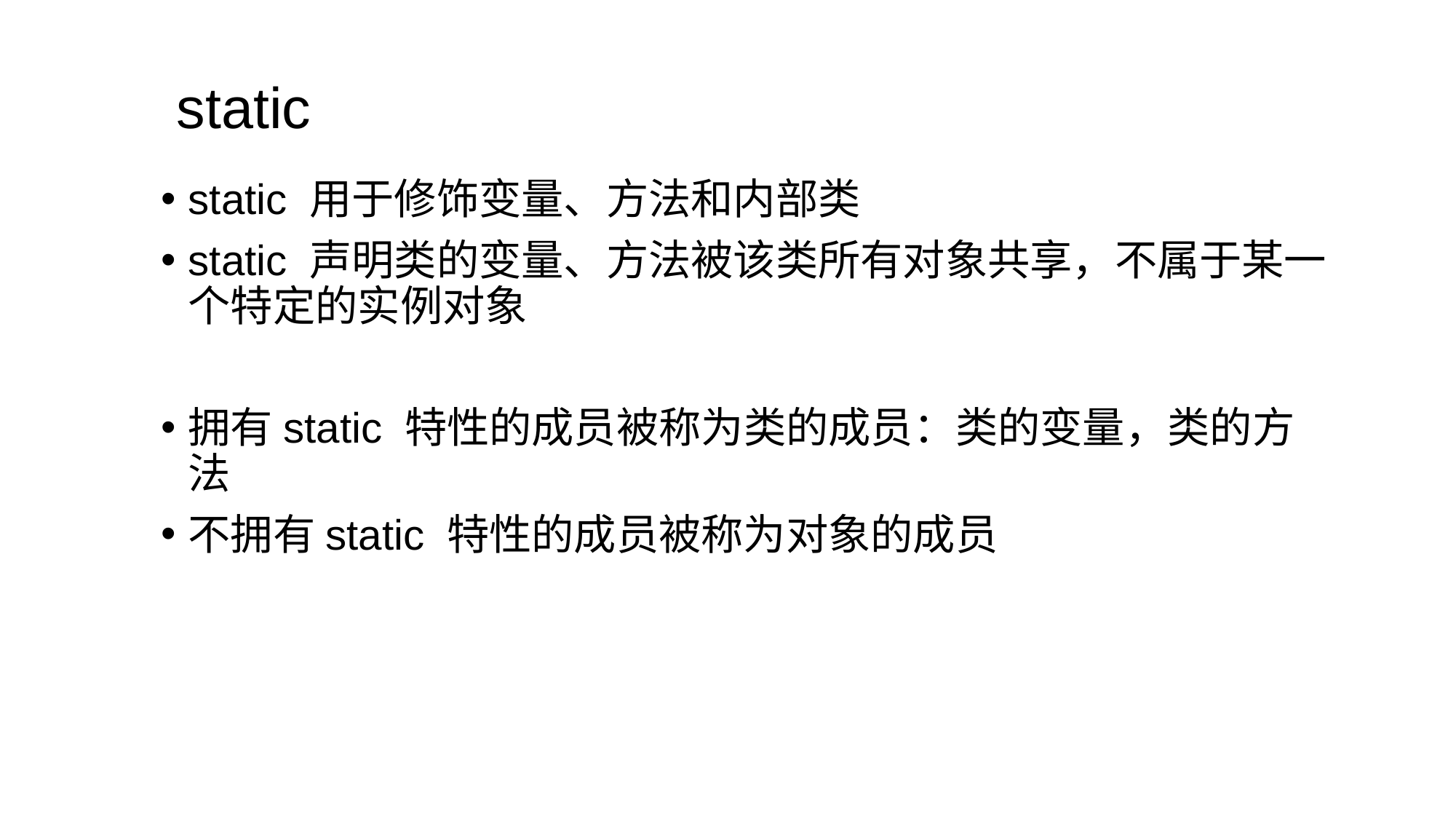

# static
static 用于修饰变量、方法和内部类
static 声明类的变量、方法被该类所有对象共享，不属于某一个特定的实例对象

拥有static 特性的成员被称为类的成员：类的变量，类的方法
不拥有static 特性的成员被称为对象的成员